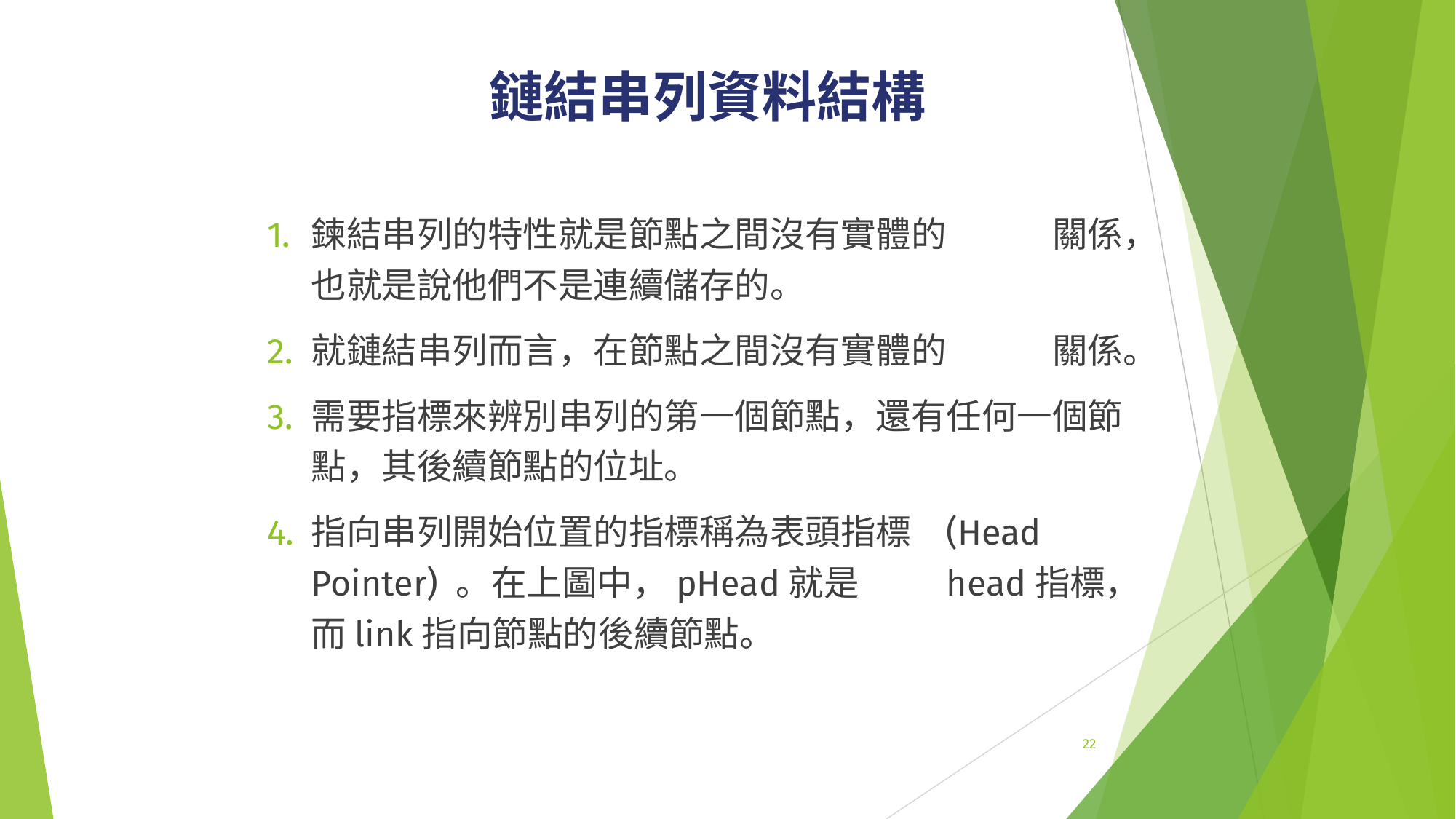

鏈結串列資料結構

鍊結串列的特性就是節點之間沒有實體的	關係，也就是說他們不是連續儲存的。
就鏈結串列而言，在節點之間沒有實體的	關係。
需要指標來辨別串列的第一個節點，還有任何一個節點，其後續節點的位址。
指向串列開始位置的指標稱為表頭指標 	(Head Pointer) 。在上圖中，pHead就是	head指標，而link指向節點的後續節點。
22